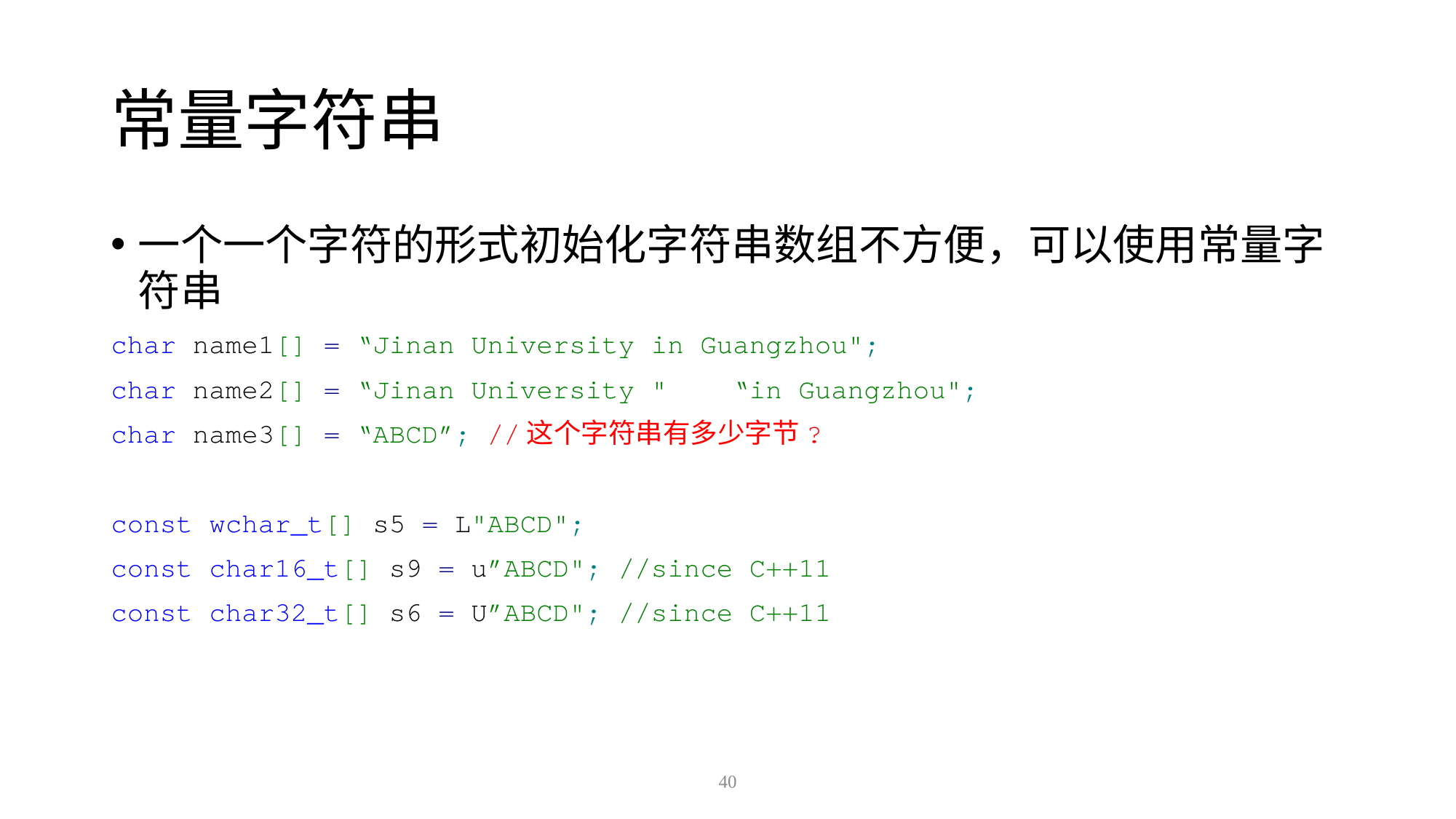

# 常量字符串
一个一个字符的形式初始化字符串数组不方便，可以使用常量字符串
char name1[] = “Jinan University in Guangzhou";
char name2[] = “Jinan University "    “in Guangzhou";
char name3[] = “ABCD”; //这个字符串有多少字节?

const wchar_t[] s5 = L"ABCD";
const char16_t[] s9 = u”ABCD"; //since C++11
const char32_t[] s6 = U”ABCD"; //since C++11

40